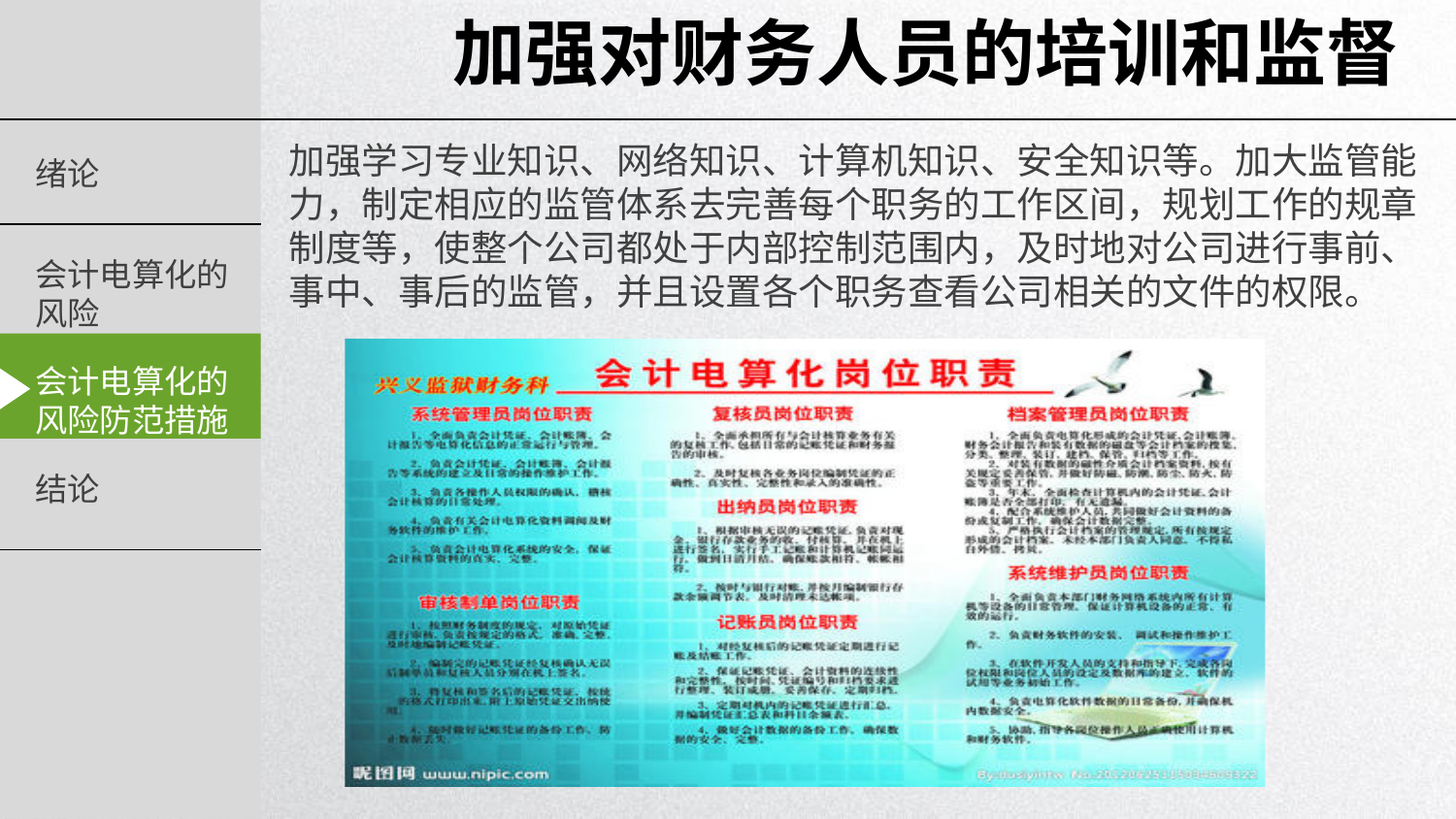

加强对财务人员的培训和监督
加强学习专业知识、网络知识、计算机知识、安全知识等。加大监管能力，制定相应的监管体系去完善每个职务的工作区间，规划工作的规章制度等，使整个公司都处于内部控制范围内，及时地对公司进行事前、事中、事后的监管，并且设置各个职务查看公司相关的文件的权限。

延时符